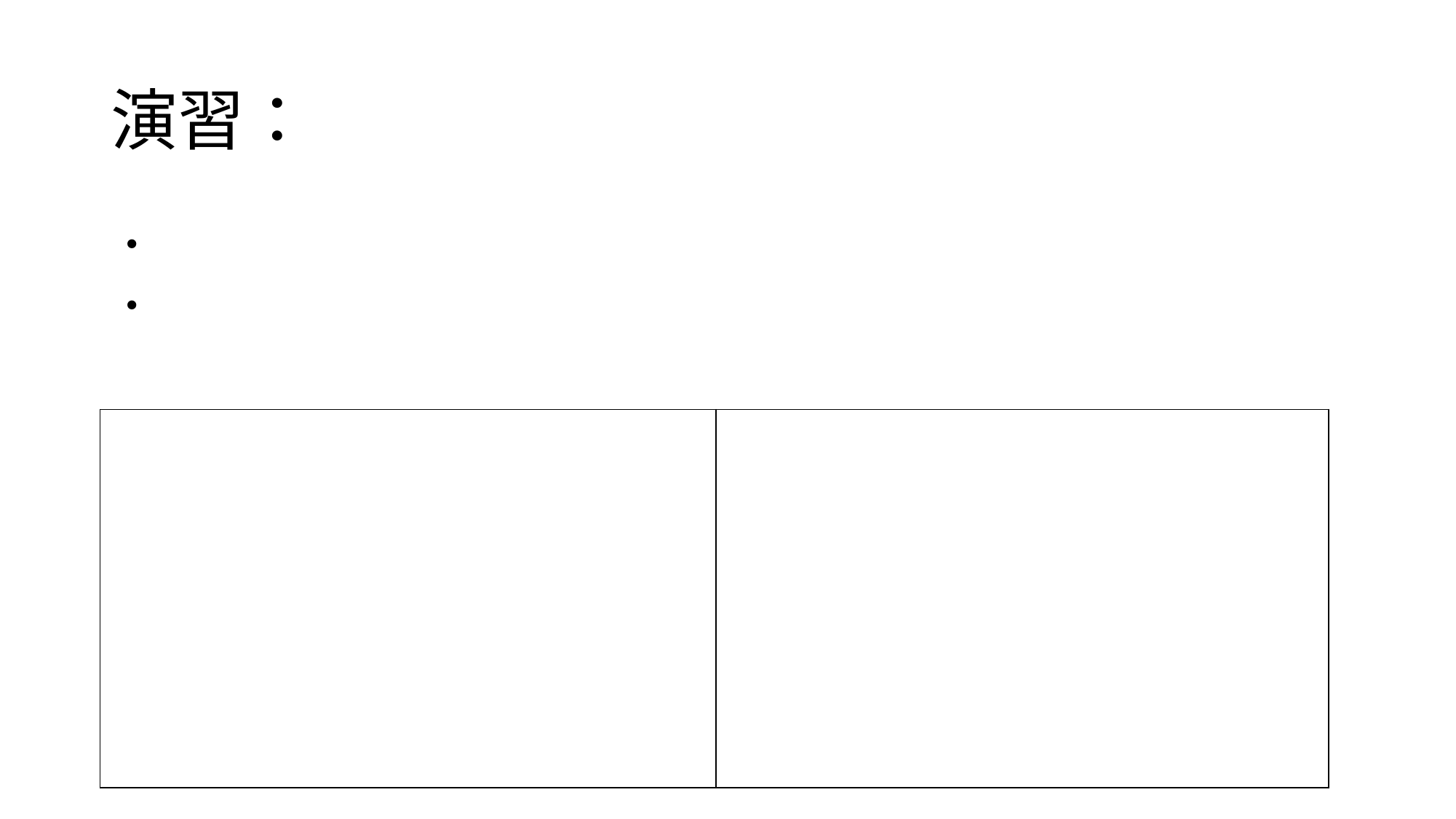

# 演習：
・
・
|  |  |
| --- | --- |